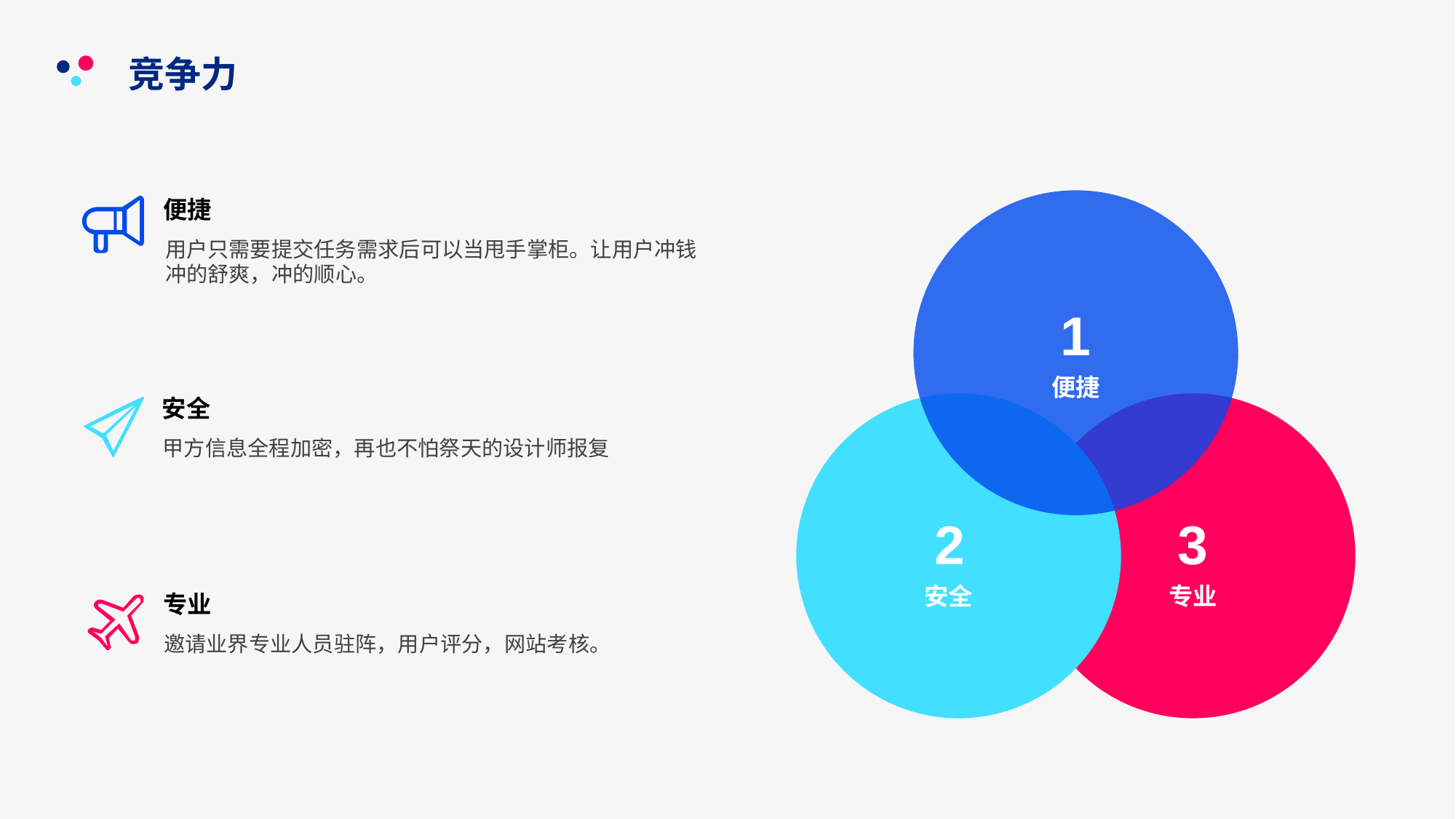

竞争力

便捷

用户只需要提交任务需求后可以当甩手掌柜。让用户冲钱冲的舒爽，冲的顺心。
1
便捷
安全

甲方信息全程加密，再也不怕祭天的设计师报复
2
安全
3
专业
专业

邀请业界专业人员驻阵，用户评分，网站考核。